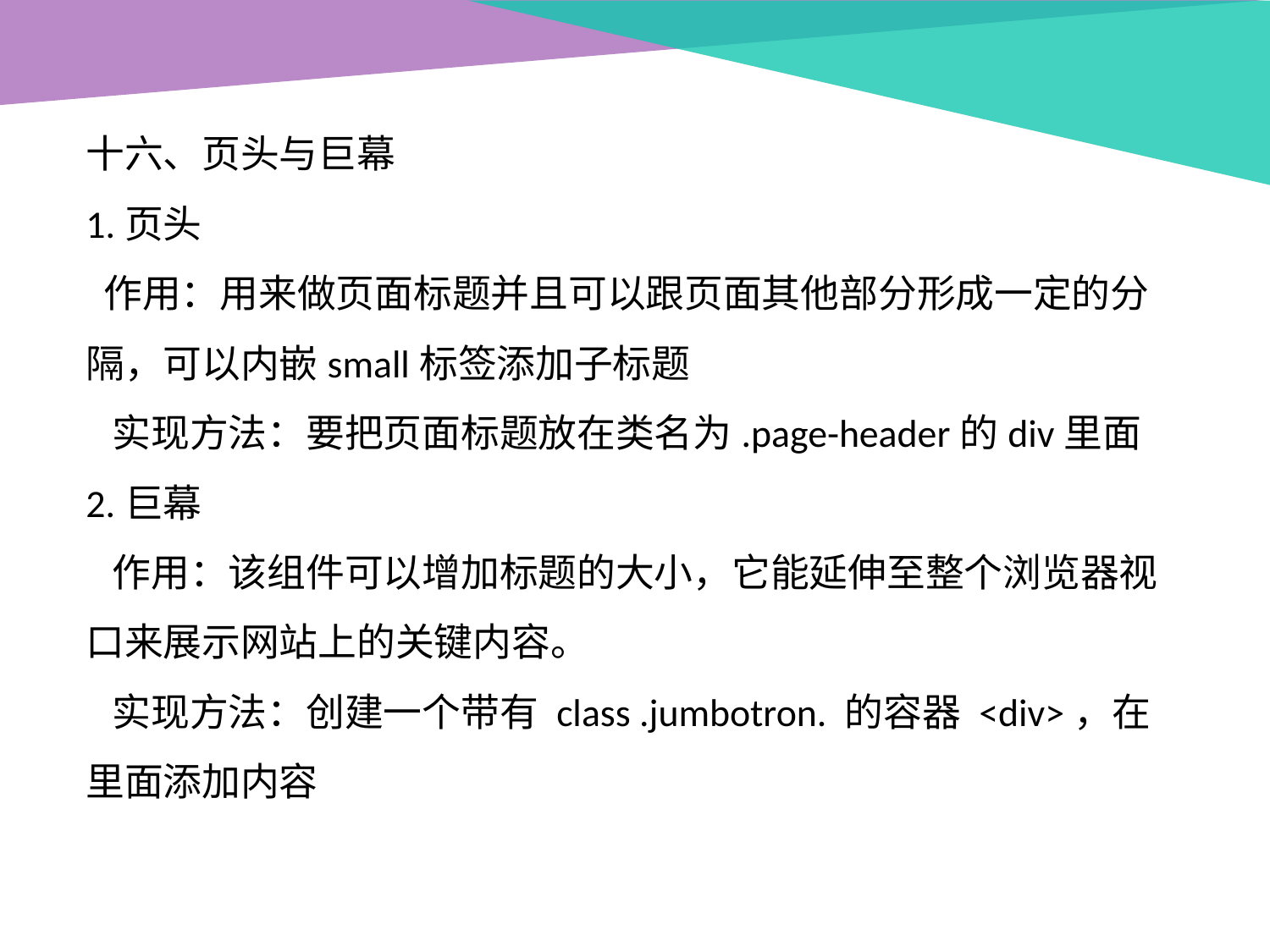

十六、页头与巨幕
1.页头
 作用：用来做页面标题并且可以跟页面其他部分形成一定的分隔，可以内嵌small标签添加子标题
  实现方法：要把页面标题放在类名为.page-header的div里面
2.巨幕
  作用：该组件可以增加标题的大小，它能延伸至整个浏览器视口来展示网站上的关键内容。
  实现方法：创建一个带有 class .jumbotron. 的容器 <div>，在里面添加内容